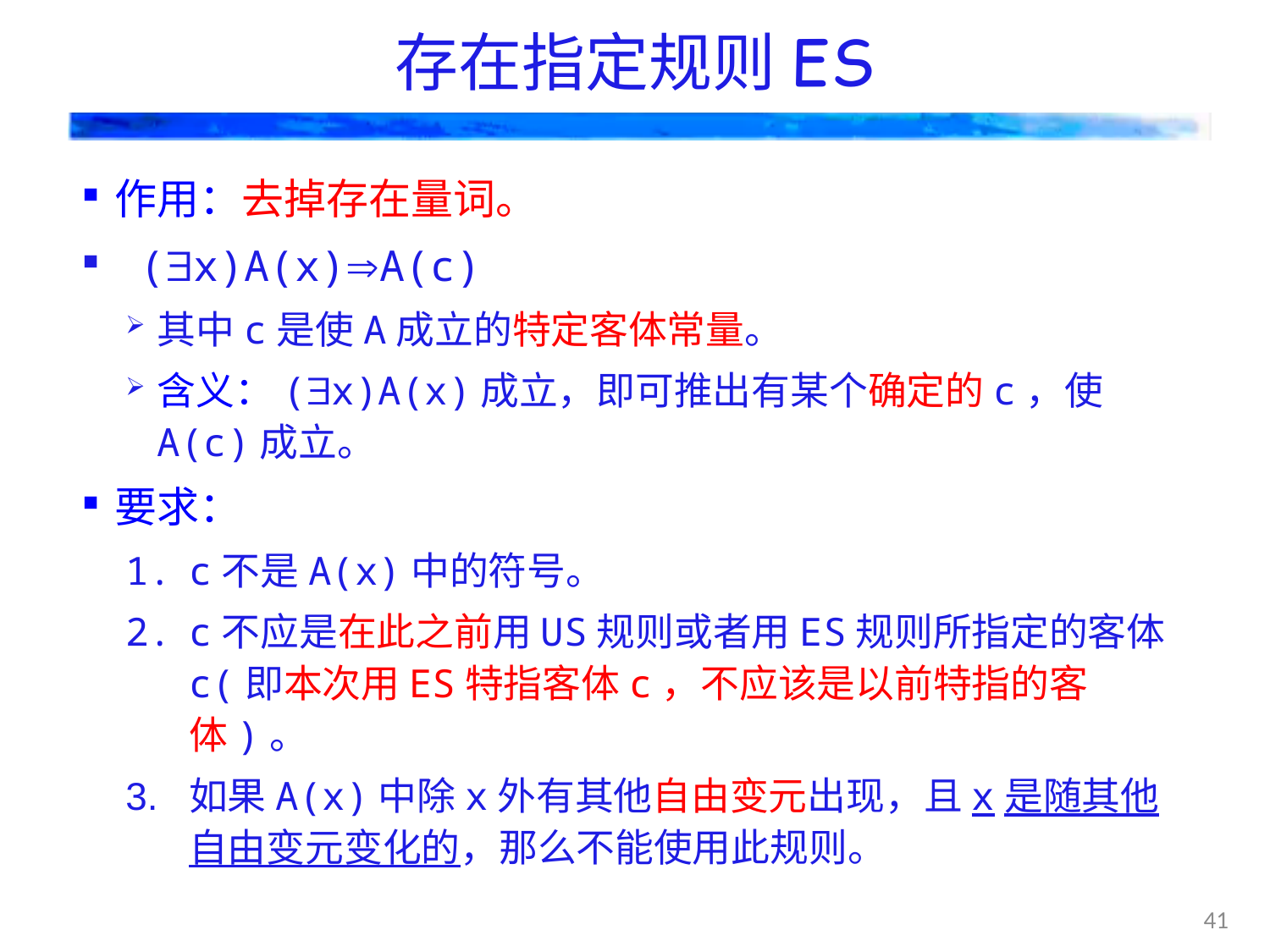

# 存在指定规则ES
作用：去掉存在量词。
 (∃x)A(x)⇒A(c)
其中c是使A成立的特定客体常量。
含义：(∃x)A(x)成立，即可推出有某个确定的c，使A(c)成立。
要求：
c不是A(x)中的符号。
c不应是在此之前用US规则或者用ES规则所指定的客体c(即本次用ES特指客体c，不应该是以前特指的客体)。
如果A(x)中除x外有其他自由变元出现，且x是随其他自由变元变化的，那么不能使用此规则。
41